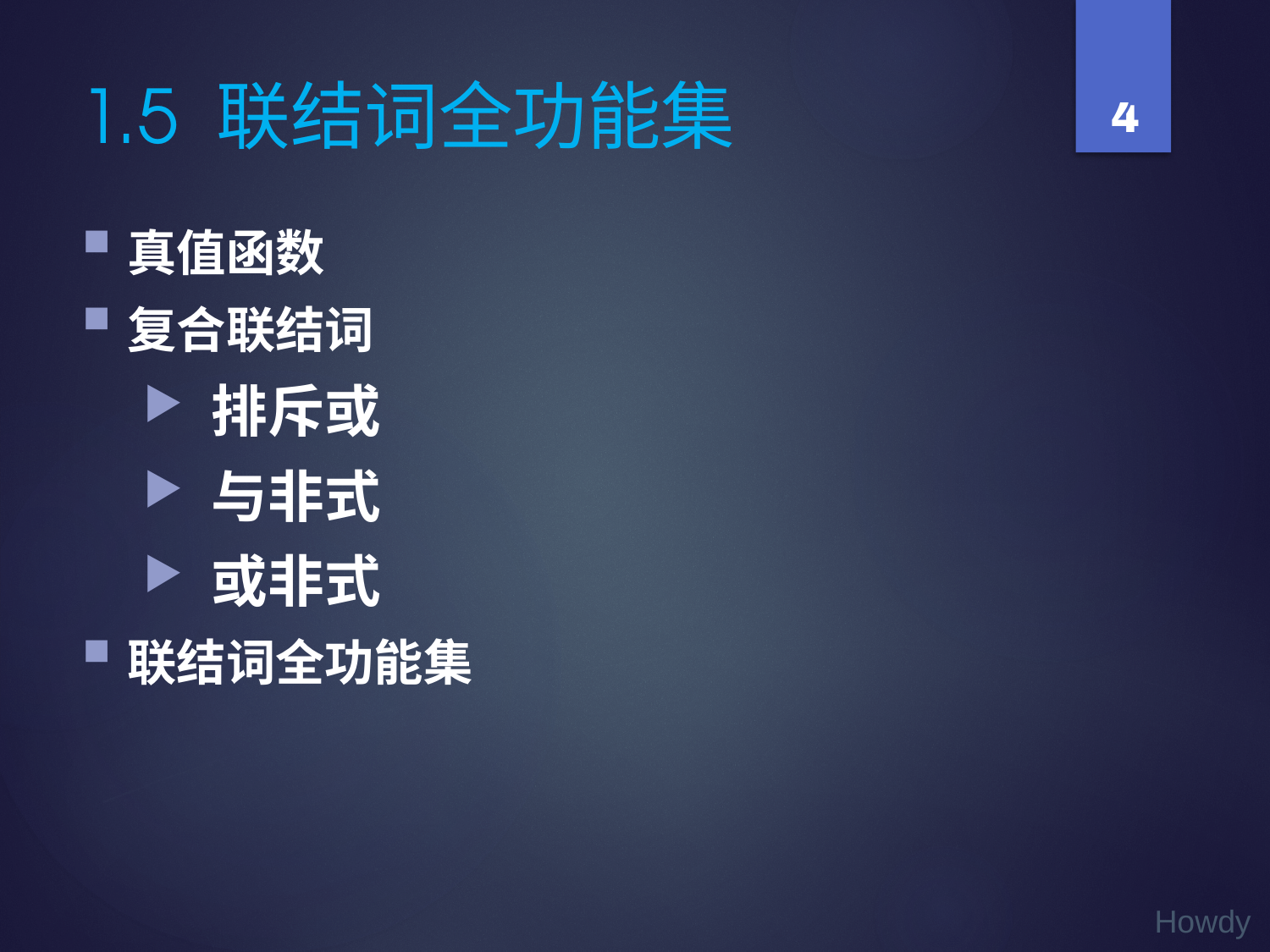

4
# 1.5 联结词全功能集
真值函数
复合联结词
 排斥或
 与非式
 或非式
联结词全功能集